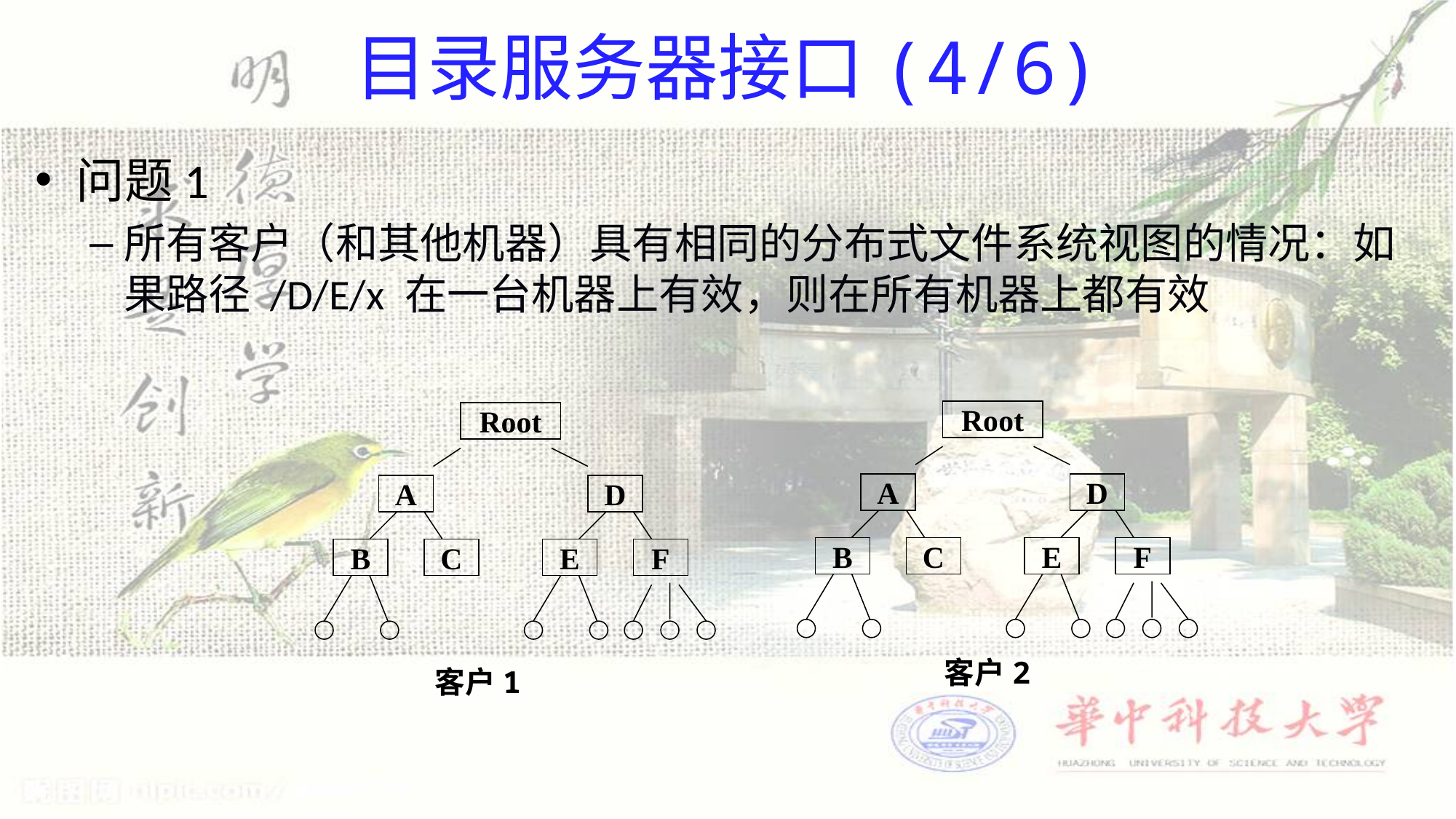

# 目录服务器接口(4/6)
问题1
所有客户（和其他机器）具有相同的分布式文件系统视图的情况：如果路径 /D/E/x 在一台机器上有效，则在所有机器上都有效
Root

A
D

B
C
E
F

Root

A
D

B
C
E
F

客户2
客户1